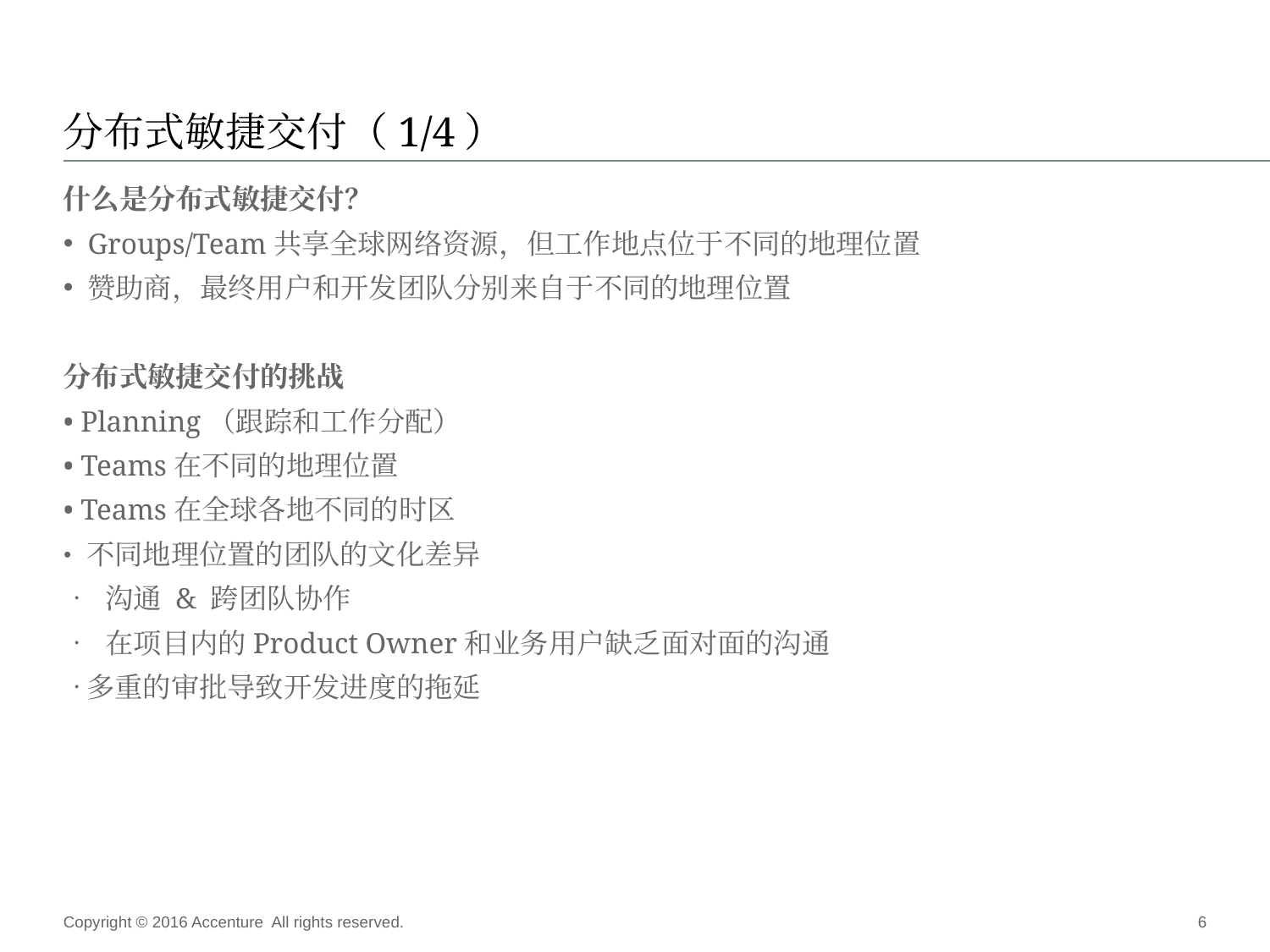

# 分布式敏捷交付（1/4）
什么是分布式敏捷交付？
Groups/Team共享全球网络资源，但工作地点位于不同的地理位置
赞助商，最终用户和开发团队分别来自于不同的地理位置

分布式敏捷交付的挑战
• Planning（跟踪和工作分配）
• Teams在不同的地理位置
• Teams在全球各地不同的时区
• 不同地理位置的团队的文化差异
• 沟通 & 跨团队协作
• 在项目内的Product Owner和业务用户缺乏面对面的沟通
• 多重的审批导致开发进度的拖延

Copyright © 2016 Accenture  All rights reserved.
6